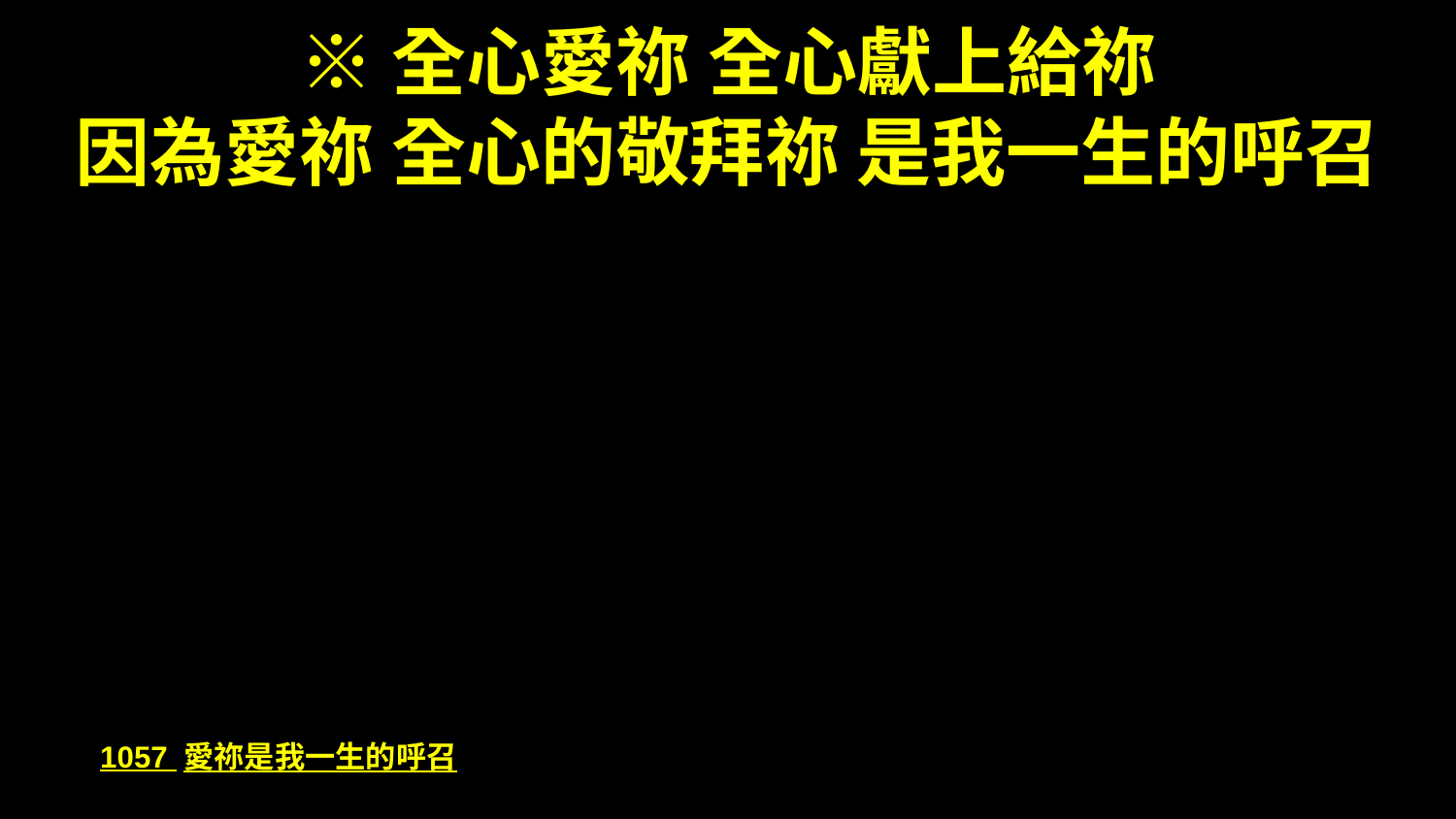

※全心愛祢 全心獻上給祢
因為愛祢 全心的敬拜祢 是我一生的呼召
1057 愛祢是我一生的呼召